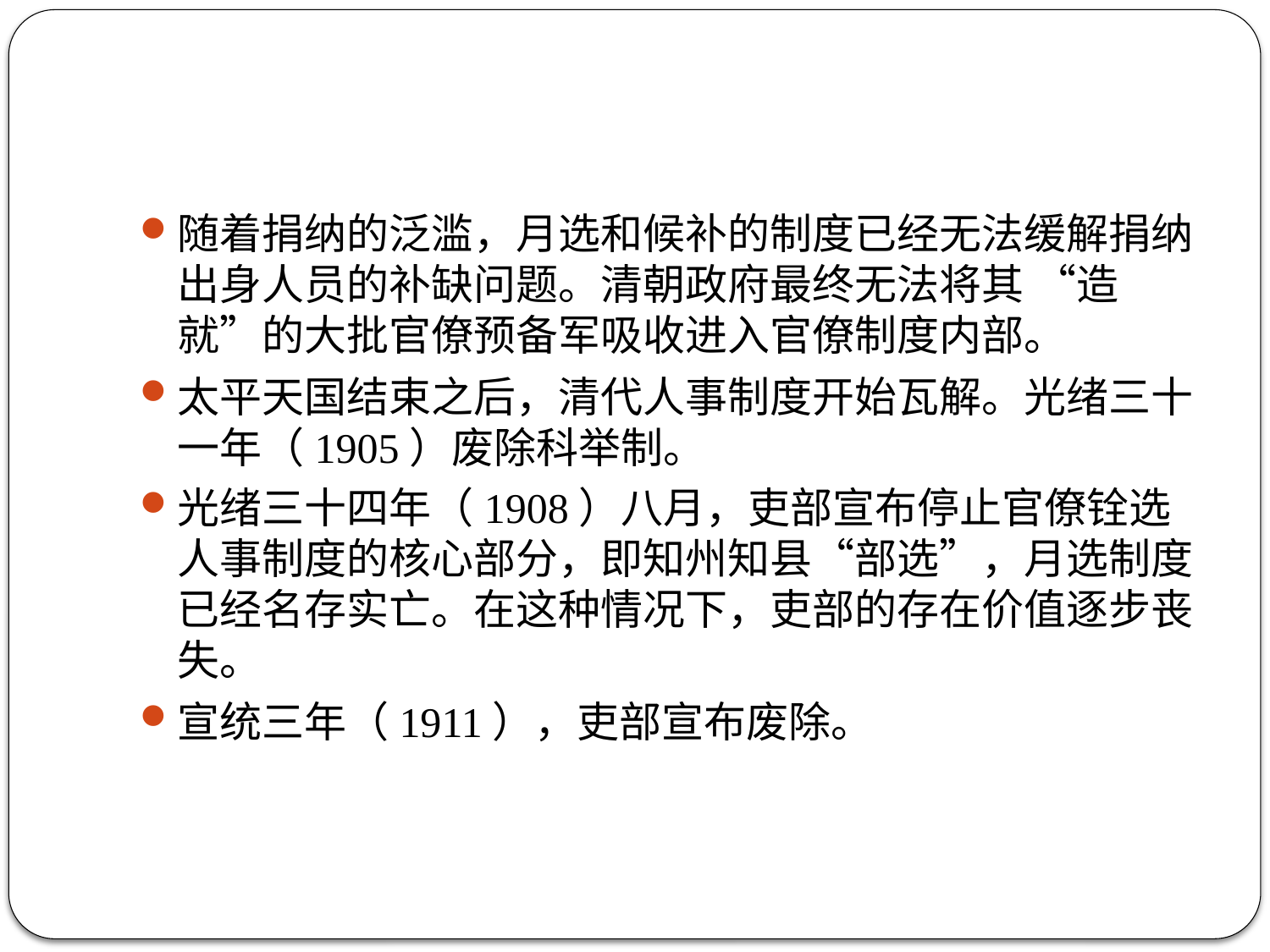

#
随着捐纳的泛滥，月选和候补的制度已经无法缓解捐纳出身人员的补缺问题。清朝政府最终无法将其 “造就”的大批官僚预备军吸收进入官僚制度内部。
太平天国结束之后，清代人事制度开始瓦解。光绪三十一年（1905）废除科举制。
光绪三十四年（1908）八月，吏部宣布停止官僚铨选人事制度的核心部分，即知州知县“部选”，月选制度已经名存实亡。在这种情况下，吏部的存在价值逐步丧失。
宣统三年（1911），吏部宣布废除。